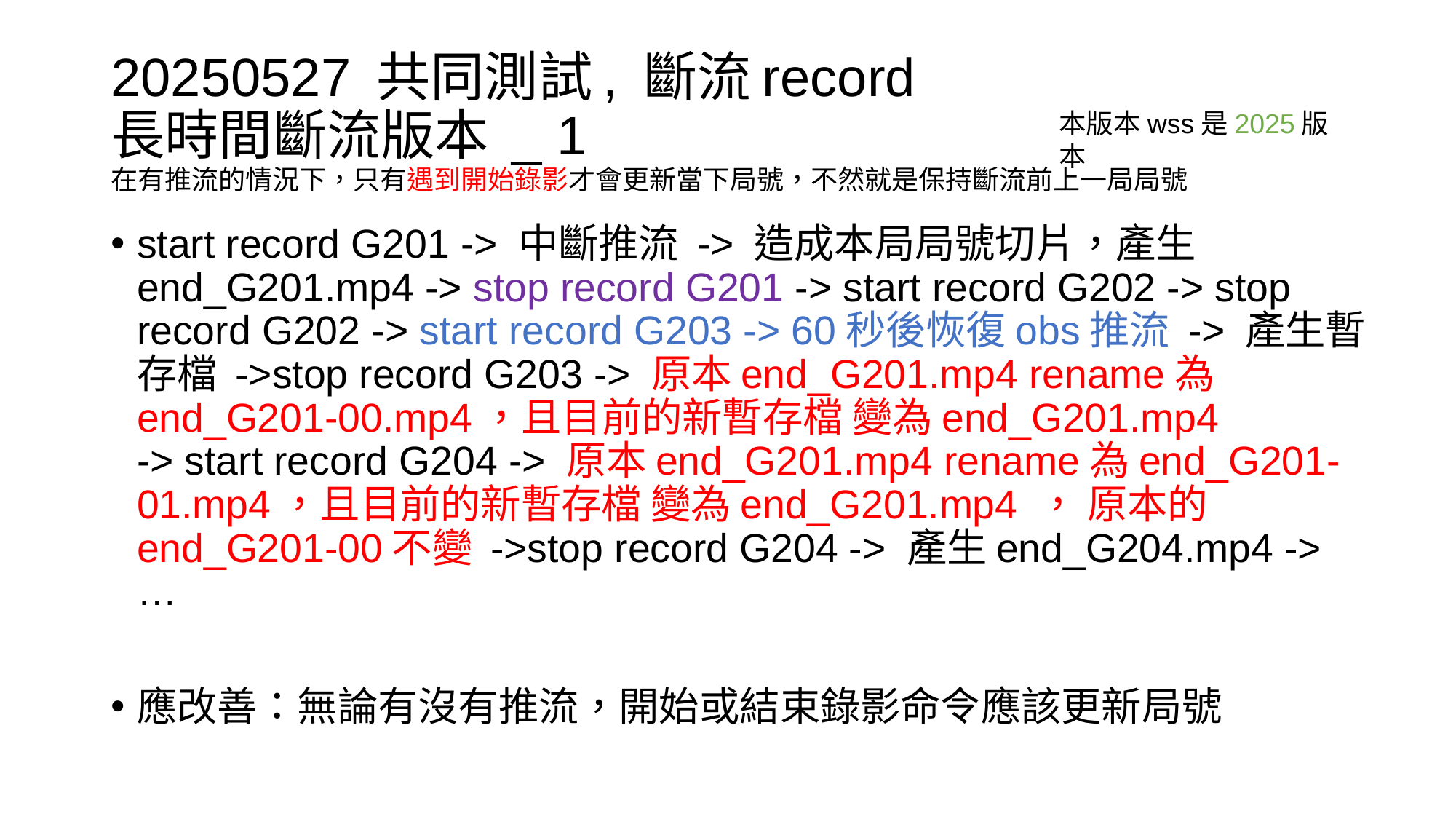

# 20250527 共同測試, 斷流record 長時間斷流版本 _ 1 在有推流的情況下，只有遇到開始錄影才會更新當下局號，不然就是保持斷流前上一局局號
本版本wss是2025版本
start record G201 -> 中斷推流 -> 造成本局局號切片，產生end_G201.mp4 -> stop record G201 -> start record G202 -> stop record G202 -> start record G203 -> 60秒後恢復obs推流 -> 產生暫存檔 ->stop record G203 -> 原本end_G201.mp4 rename為end_G201-00.mp4，且目前的新暫存檔 變為end_G201.mp4
-> start record G204 -> 原本end_G201.mp4 rename為end_G201-01.mp4，且目前的新暫存檔 變為end_G201.mp4 ， 原本的end_G201-00不變 ->stop record G204 -> 產生end_G204.mp4 -> …

應改善：無論有沒有推流，開始或結束錄影命令應該更新局號